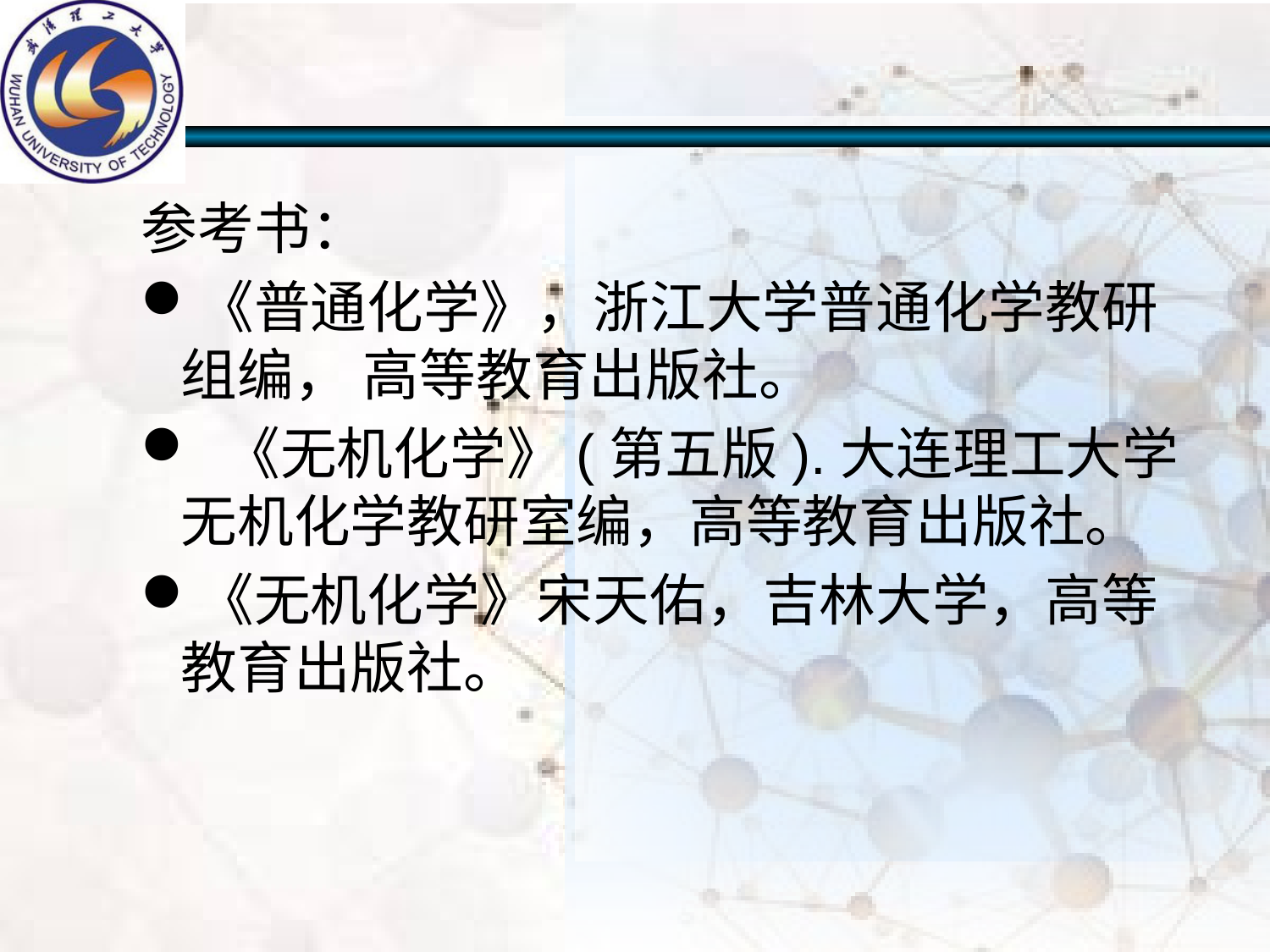

#
参考书：
《普通化学》，浙江大学普通化学教研组编， 高等教育出版社。
 《无机化学》(第五版).大连理工大学无机化学教研室编，高等教育出版社。
《无机化学》宋天佑，吉林大学，高等教育出版社。